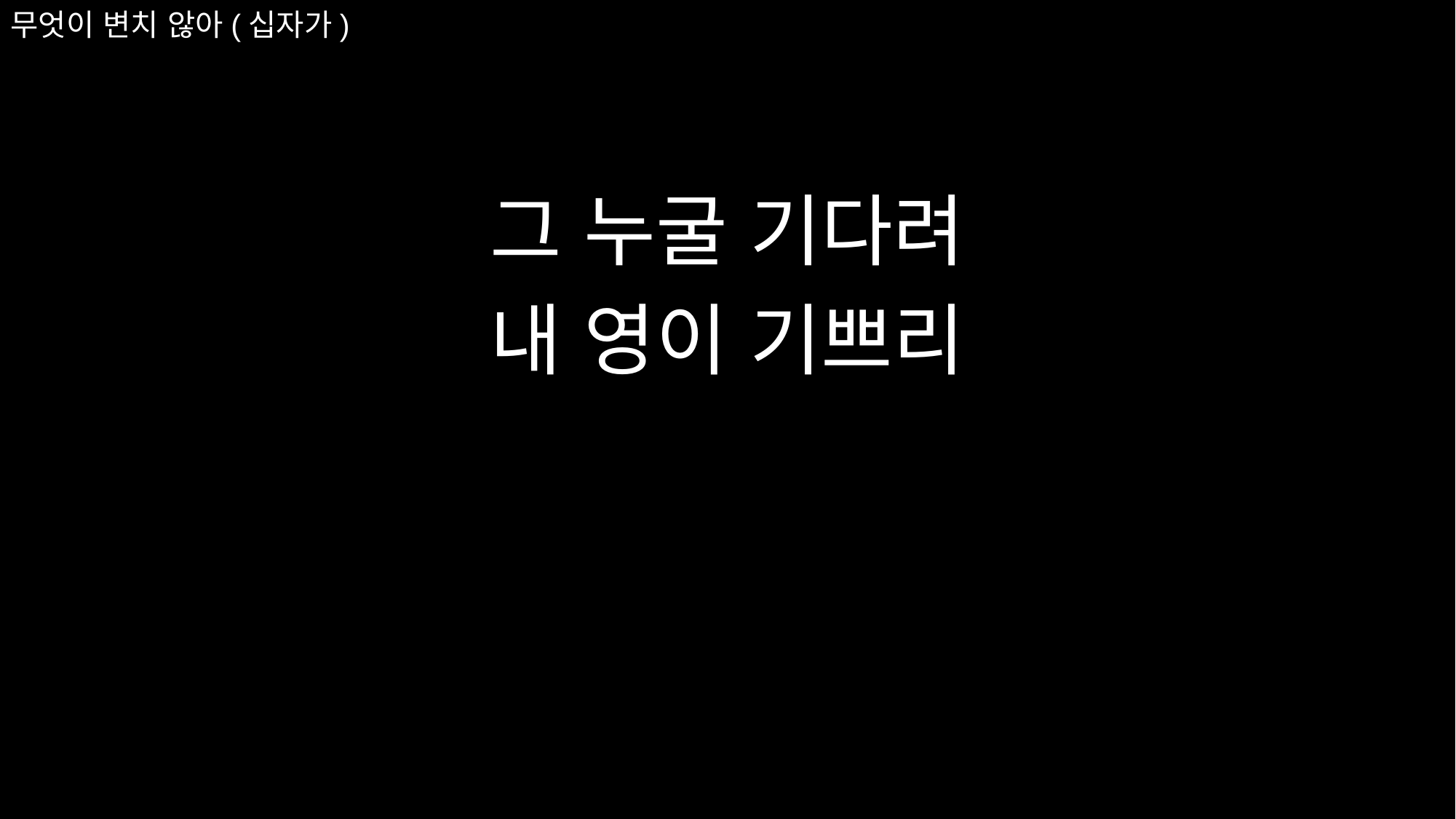

그 누굴 기다려
내 영이 기쁘리
# 무엇이 변치 않아(십자가)